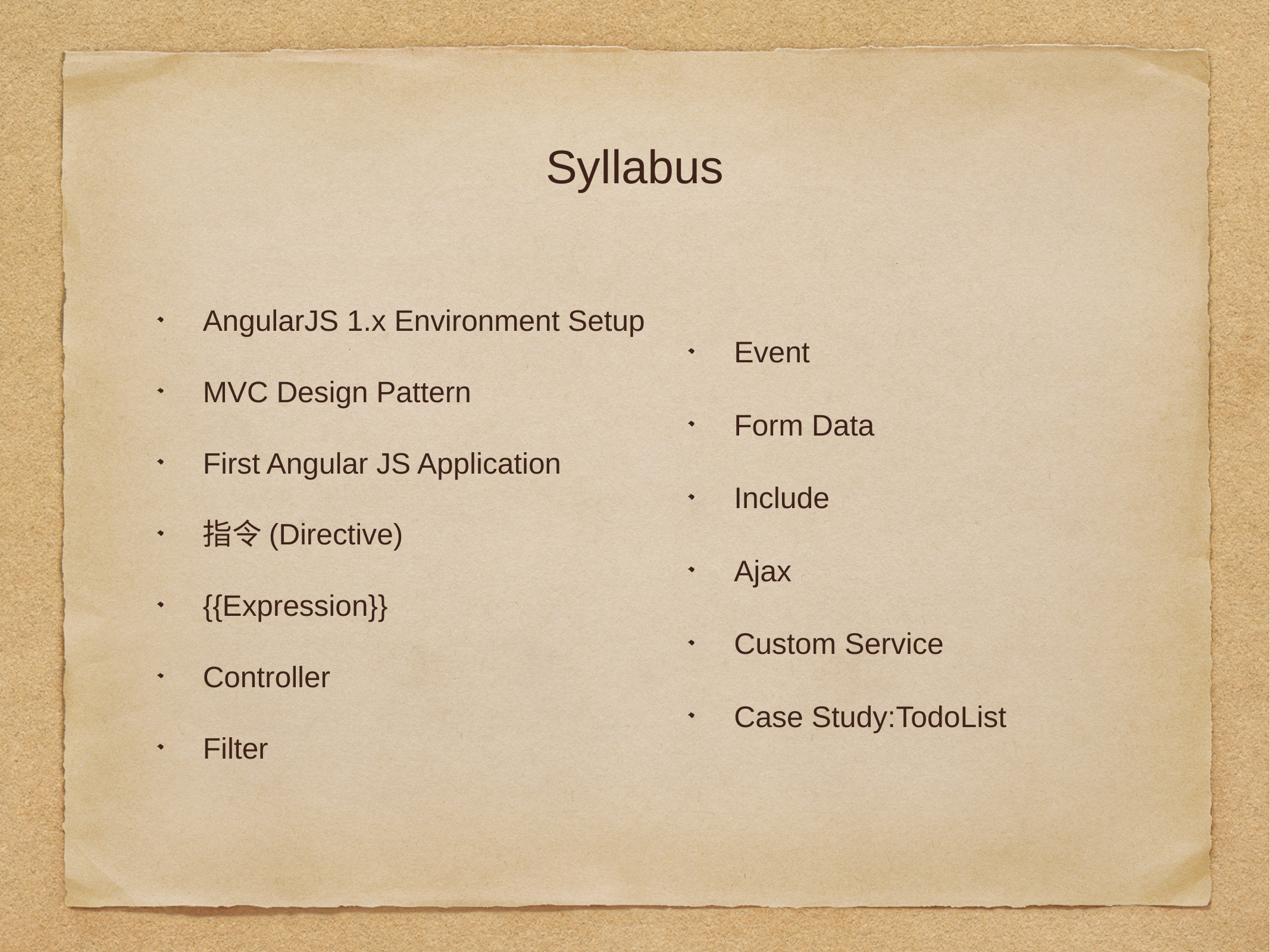

# Syllabus
AngularJS 1.x Environment Setup
MVC Design Pattern
First Angular JS Application
指令(Directive)
{{Expression}}
Controller
Filter
Event
Form Data
Include
Ajax
Custom Service
Case Study:TodoList